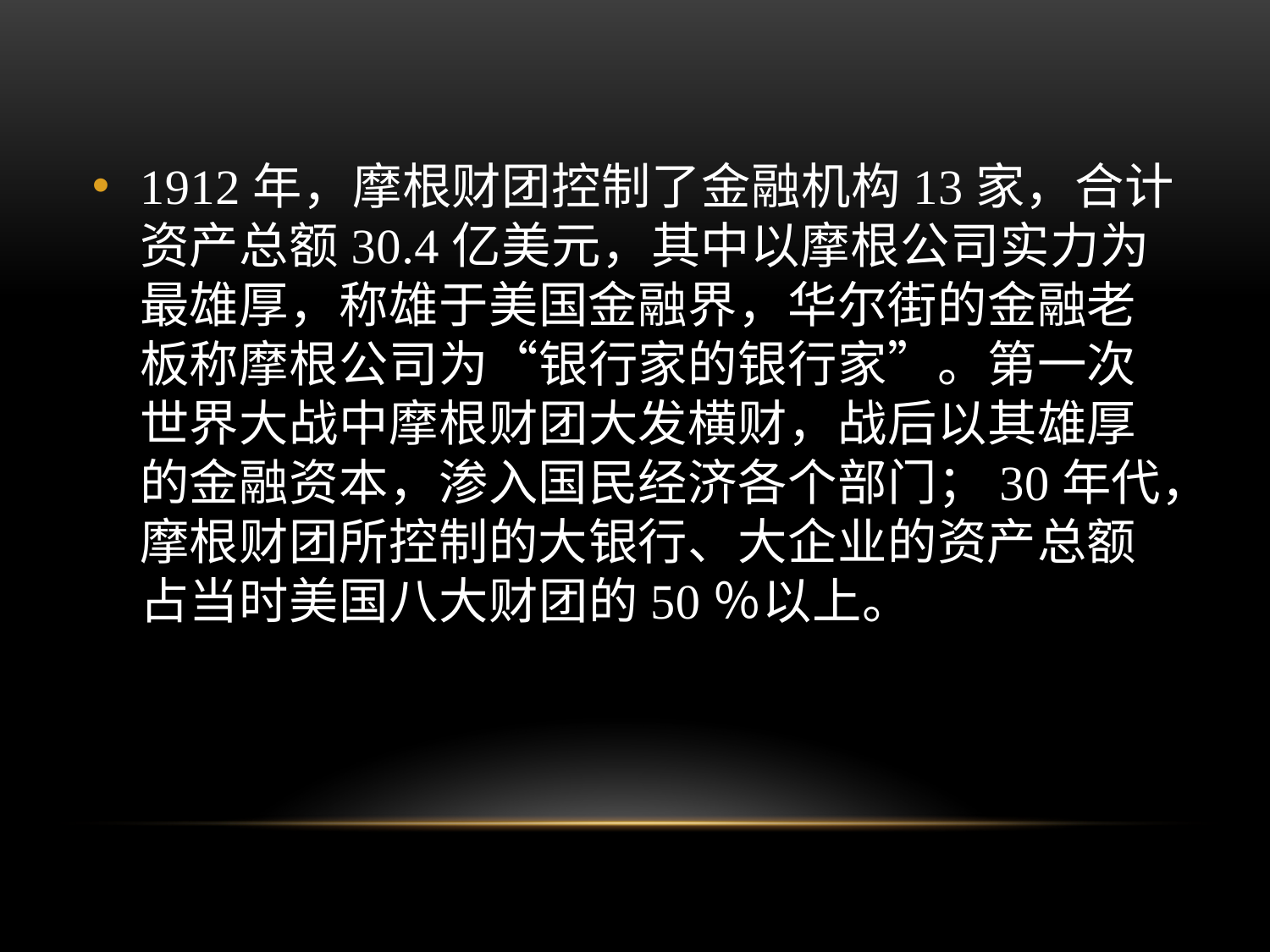

1912年，摩根财团控制了金融机构13家，合计资产总额30.4亿美元，其中以摩根公司实力为最雄厚，称雄于美国金融界，华尔街的金融老板称摩根公司为“银行家的银行家”。第一次世界大战中摩根财团大发横财，战后以其雄厚的金融资本，渗入国民经济各个部门；30年代，摩根财团所控制的大银行、大企业的资产总额占当时美国八大财团的50％以上。